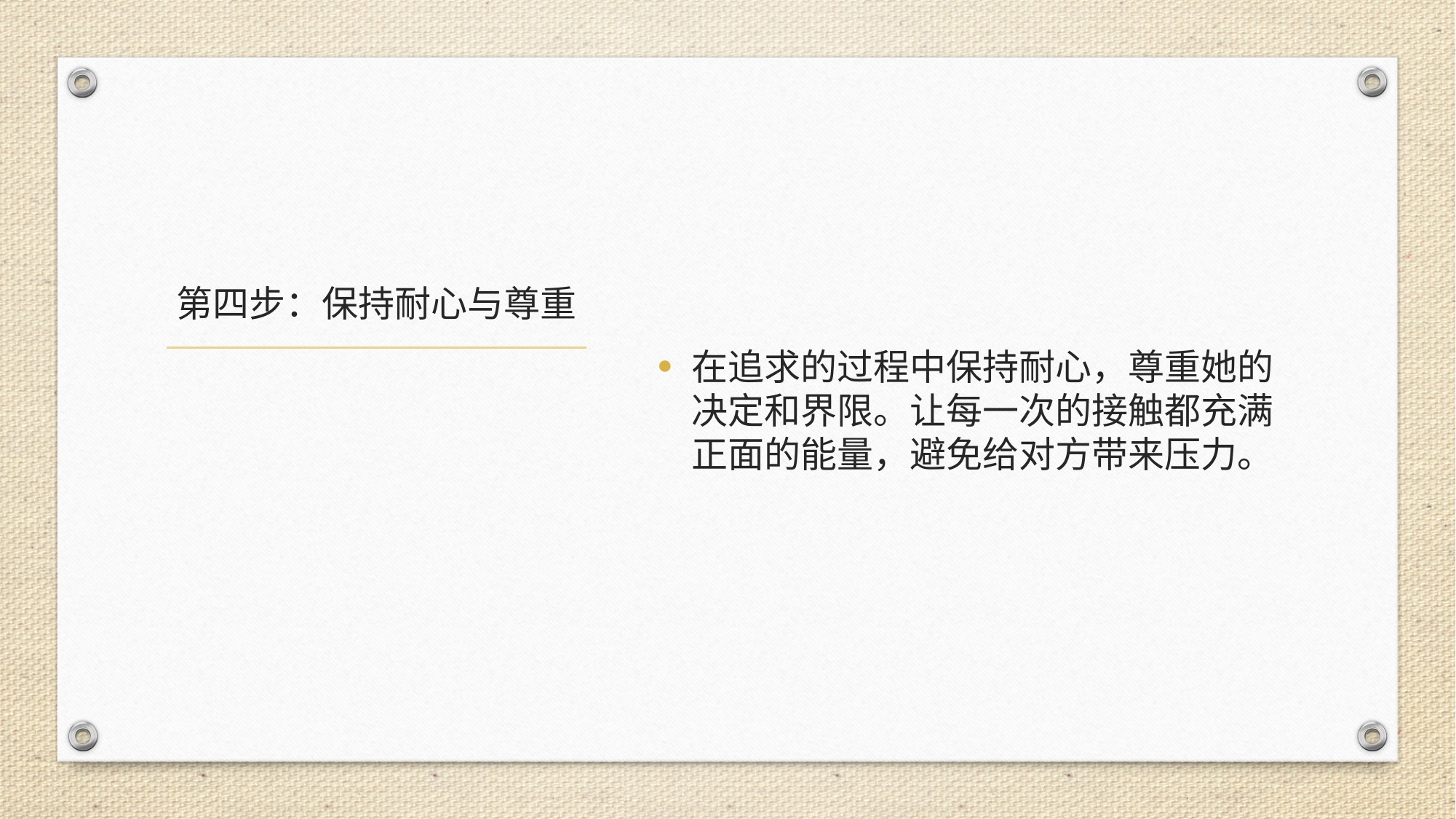

在追求的过程中保持耐心，尊重她的决定和界限。让每一次的接触都充满正面的能量，避免给对方带来压力。
# 第四步：保持耐心与尊重